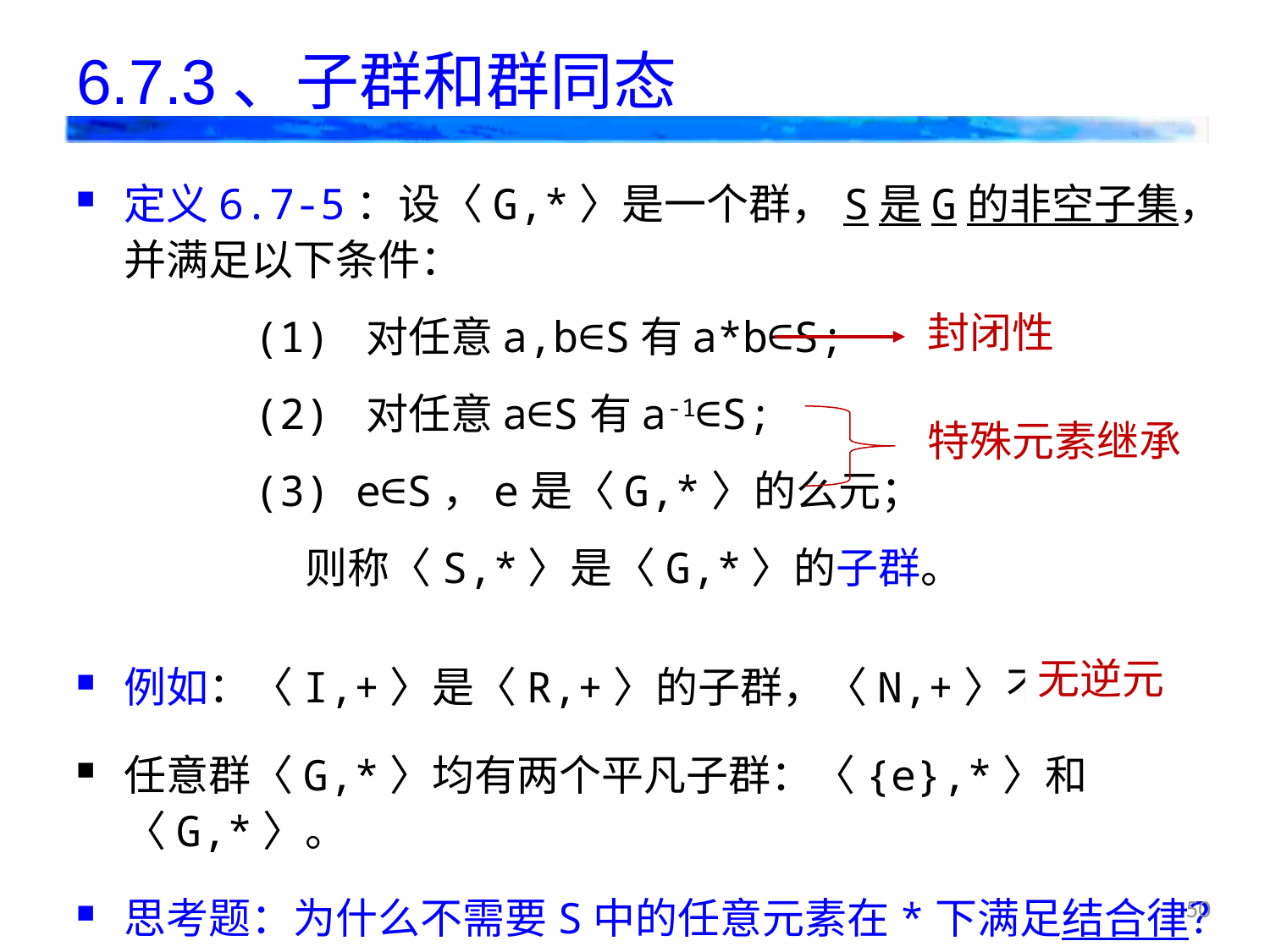

# 6.7.3、子群和群同态
定义6.7-5：设〈G,*〉是一个群，S是G的非空子集，并满足以下条件：
       (1) 对任意a,b∈S有a*b∈S;
       (2) 对任意a∈S有a-1∈S;
       (3) e∈S，e是〈G,*〉的么元；
则称〈S,*〉是〈G,*〉的子群。
例如：〈I,+〉是〈R,+〉的子群，〈N,+〉不是。
任意群〈G,*〉均有两个平凡子群：〈{e},*〉和〈G,*〉。
思考题：为什么不需要S中的任意元素在*下满足结合律？
封闭性
特殊元素继承

？？
无逆元
50